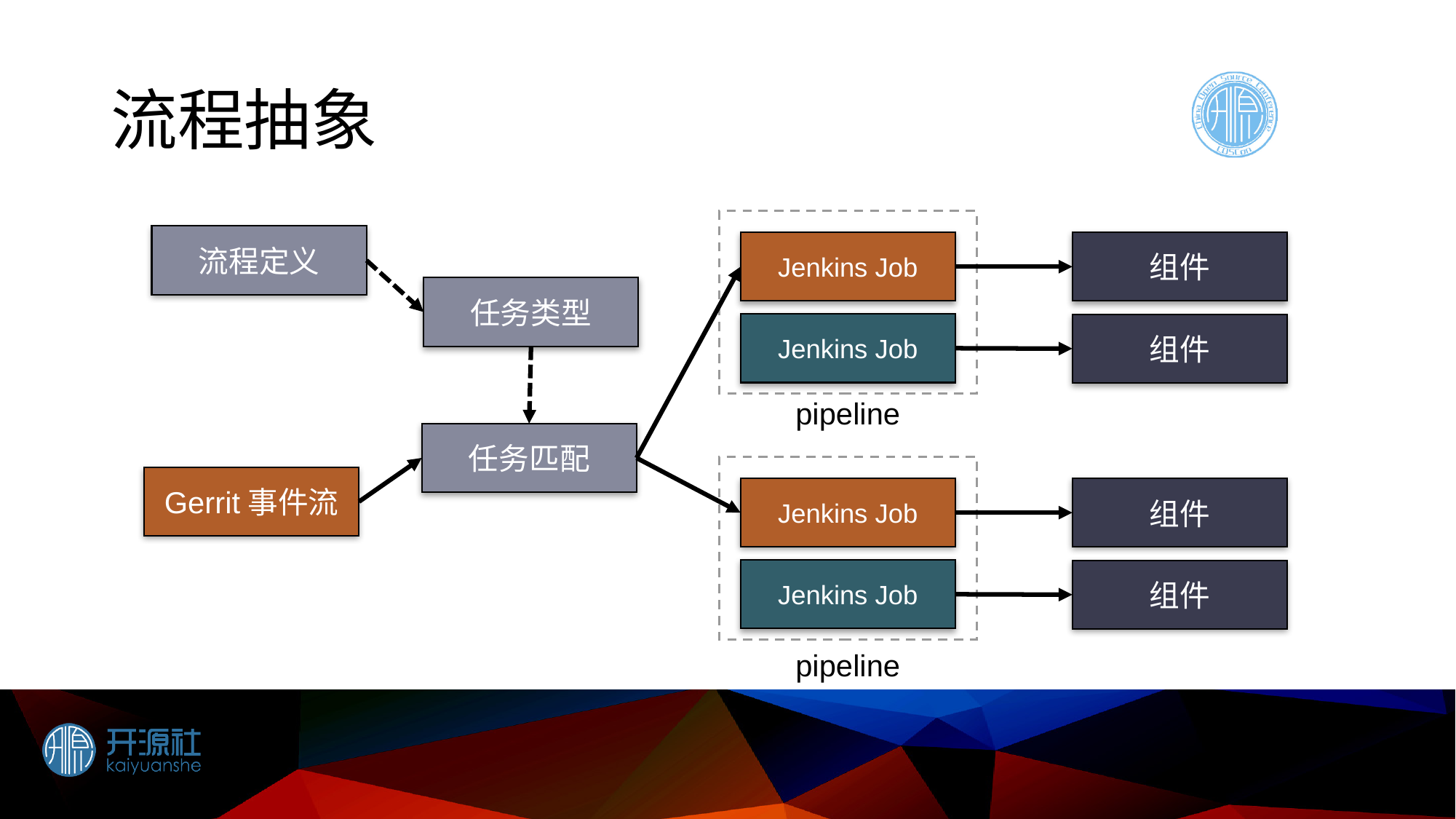

# 流程抽象

流程定义
Jenkins Job
组件
任务类型
Jenkins Job
组件
pipeline
任务匹配

Gerrit事件流
Jenkins Job
组件
Jenkins Job
组件
pipeline